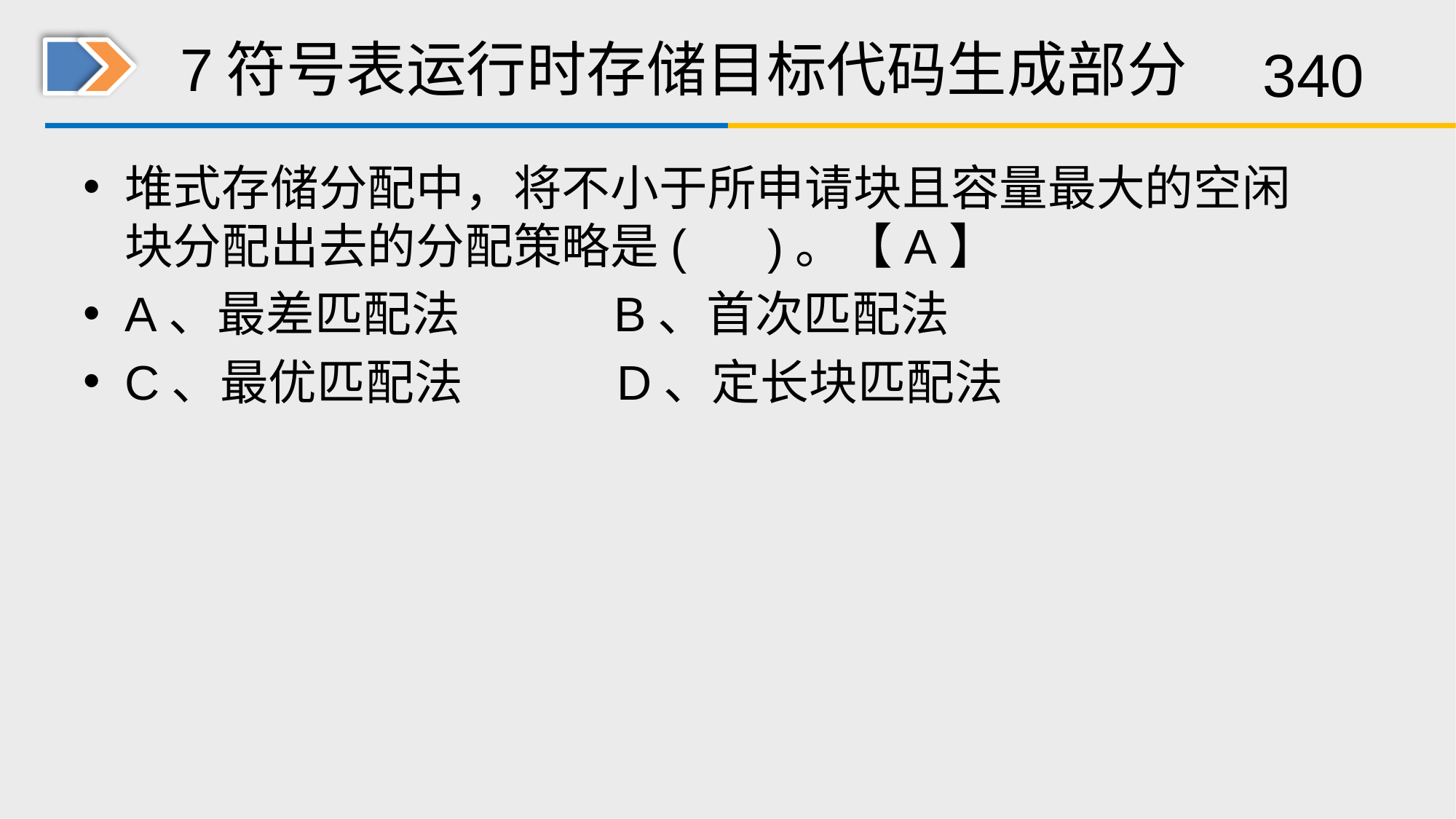

# 7符号表运行时存储目标代码生成部分
340
堆式存储分配中，将不小于所申请块且容量最大的空闲块分配出去的分配策略是(      )。【A】
A、最差匹配法             B、首次匹配法
C、最优匹配法             D、定长块匹配法